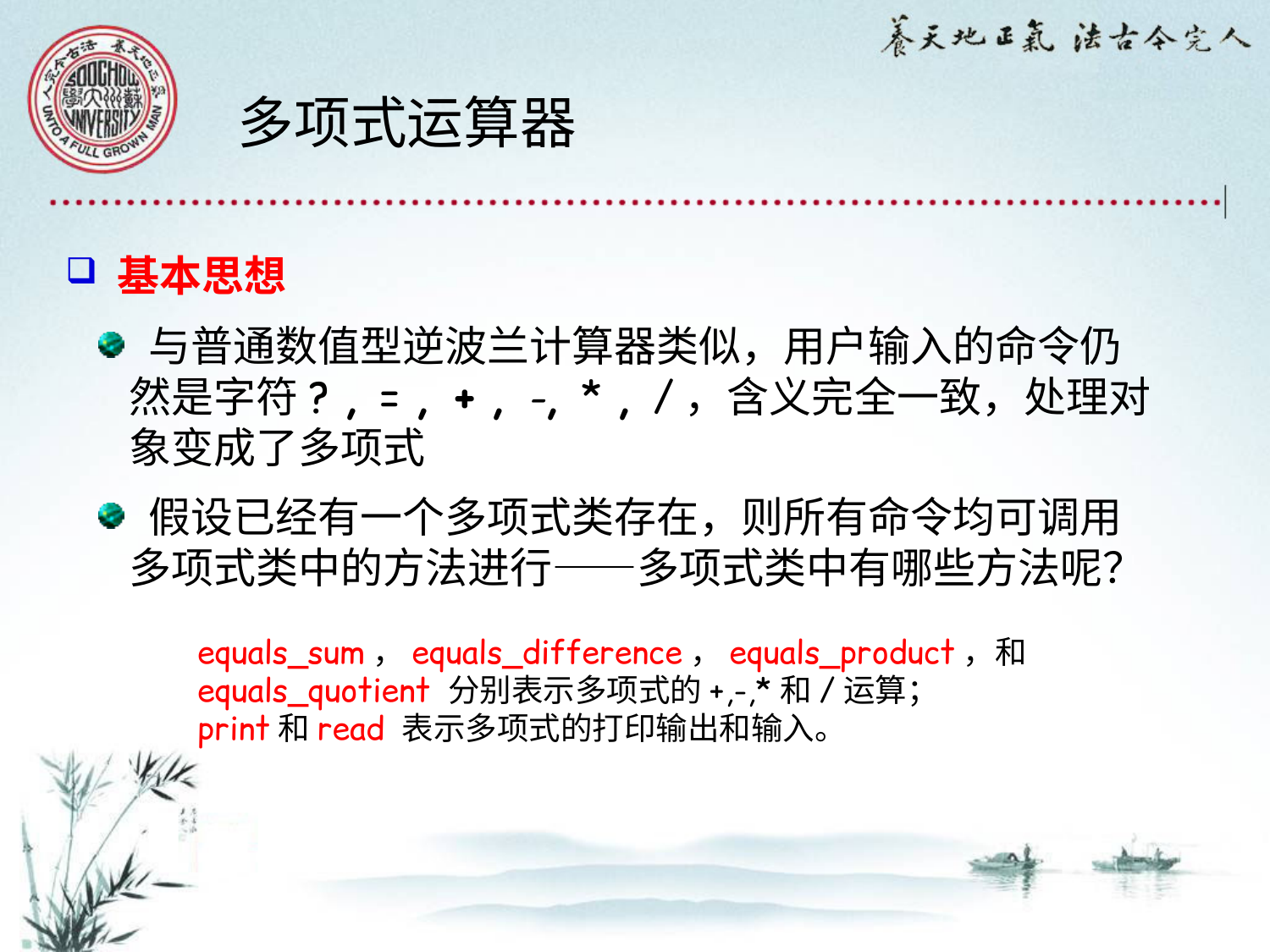

# 多项式运算器

 基本思想
 与普通数值型逆波兰计算器类似，用户输入的命令仍然是字符? , = , + , -, * , /，含义完全一致，处理对象变成了多项式
 假设已经有一个多项式类存在，则所有命令均可调用多项式类中的方法进行——多项式类中有哪些方法呢？
equals_sum，equals_difference，equals_product，和equals_quotient 分别表示多项式的+,-,*和/运算；
print和read 表示多项式的打印输出和输入。